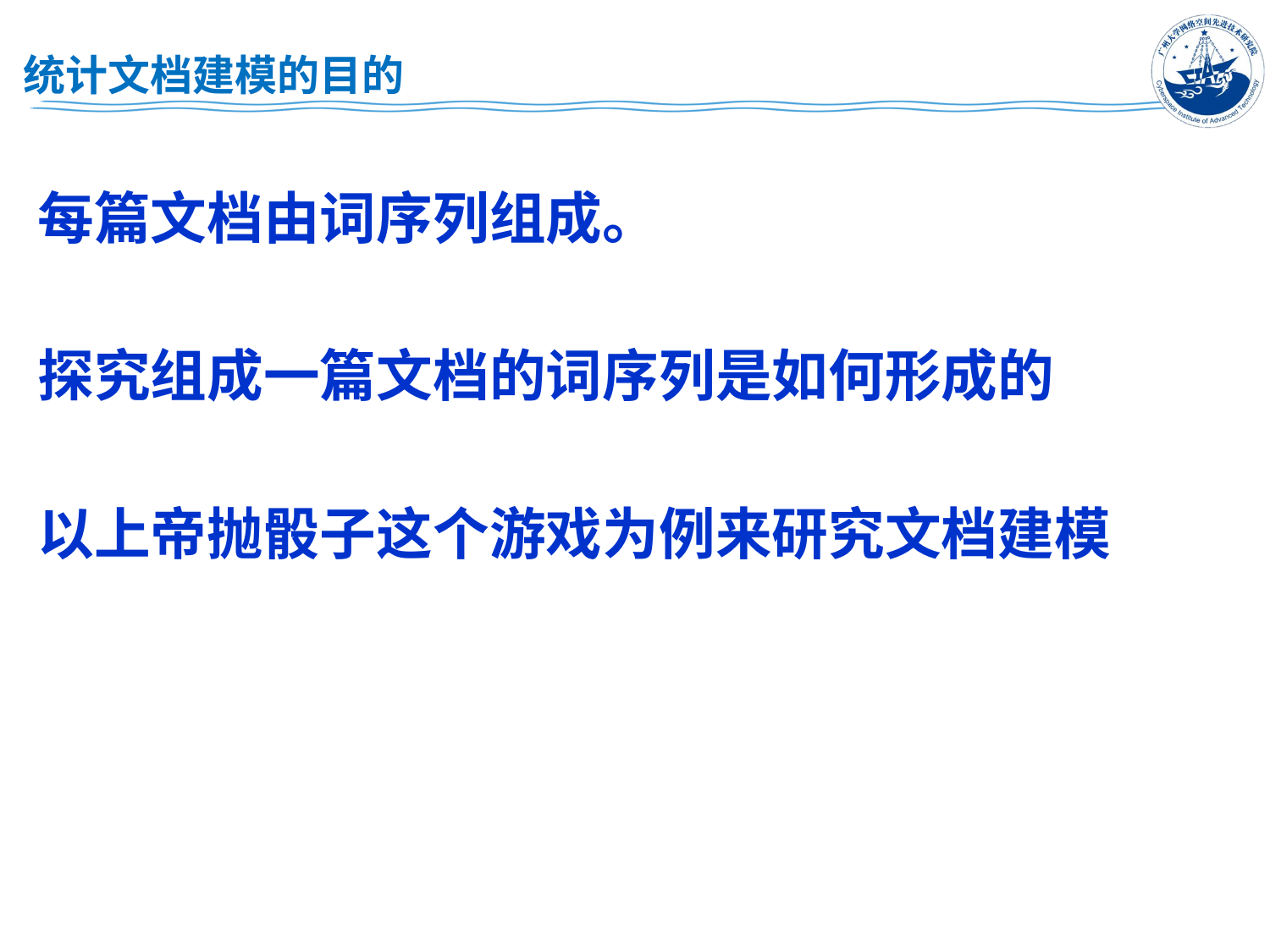

# 统计文档建模的目的
每篇文档由词序列组成。

探究组成一篇文档的词序列是如何形成的

以上帝抛骰子这个游戏为例来研究文档建模